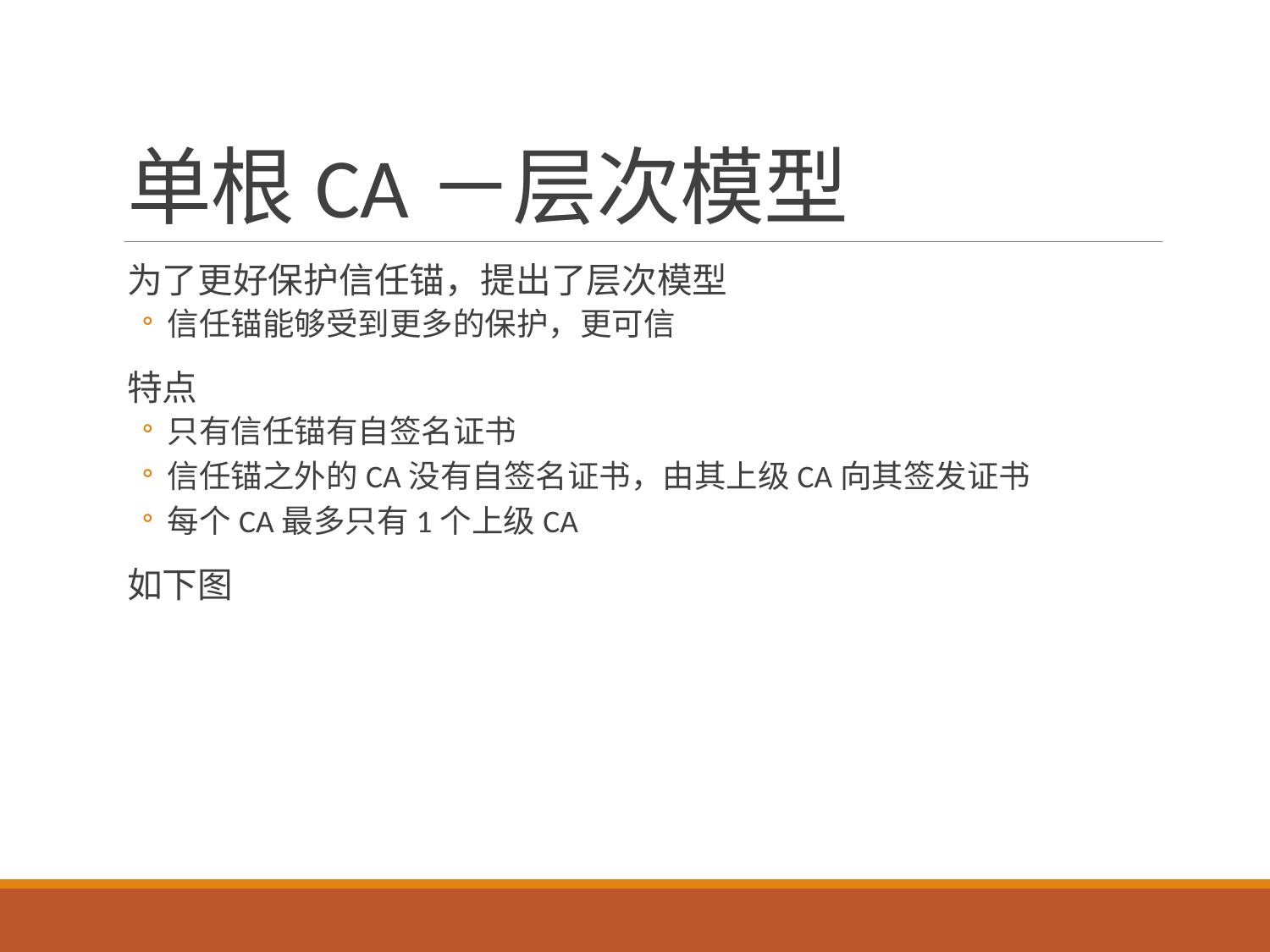

# 单根CA－层次模型
为了更好保护信任锚，提出了层次模型
信任锚能够受到更多的保护，更可信
特点
只有信任锚有自签名证书
信任锚之外的CA没有自签名证书，由其上级CA向其签发证书
每个CA最多只有1个上级CA
如下图
46